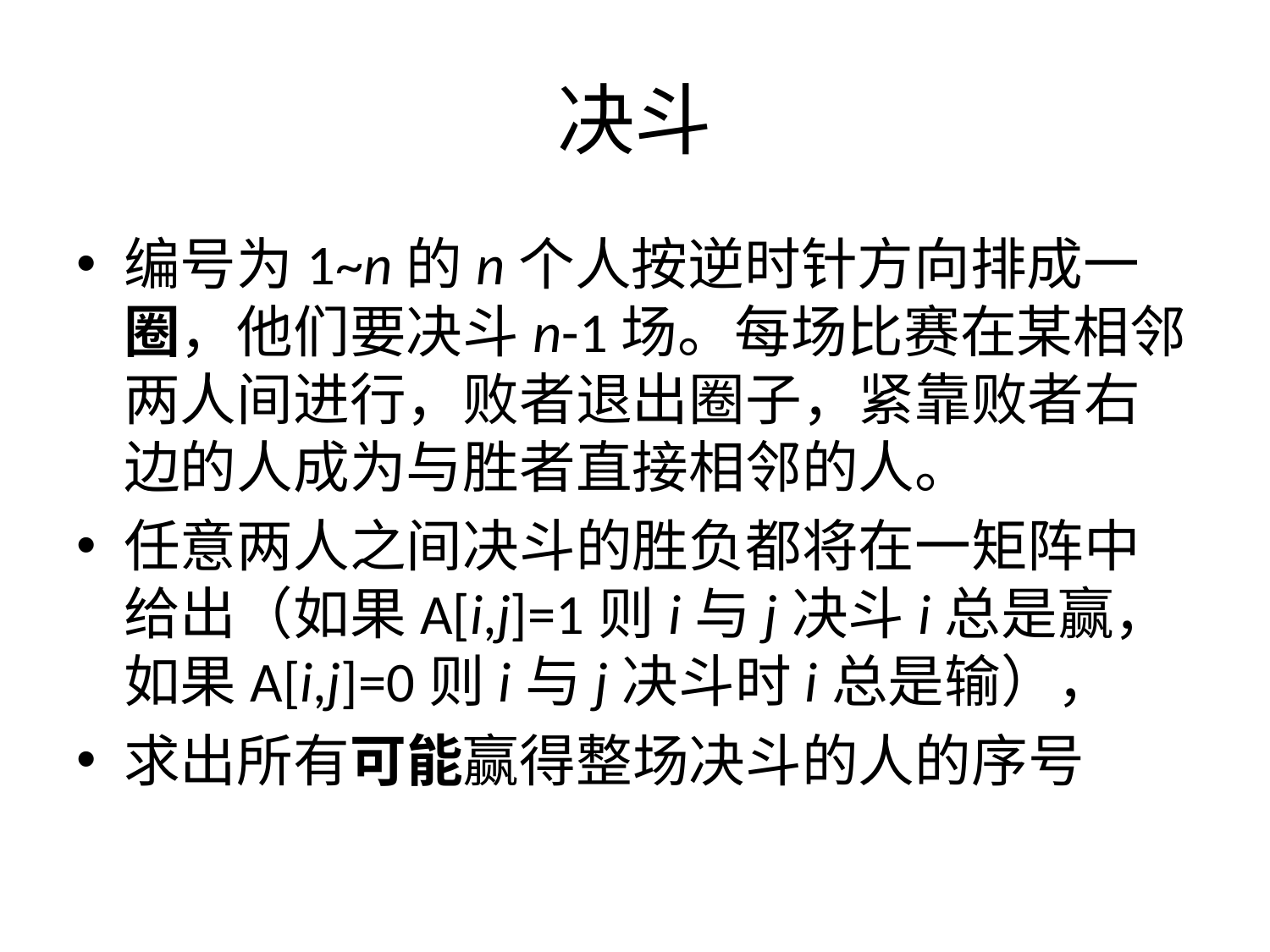

# 决斗
编号为1~n的n个人按逆时针方向排成一圈，他们要决斗n-1场。每场比赛在某相邻两人间进行，败者退出圈子，紧靠败者右边的人成为与胜者直接相邻的人。
任意两人之间决斗的胜负都将在一矩阵中给出（如果A[i,j]=1则i与j决斗i总是赢，如果A[i,j]=0则i与j决斗时i总是输），
求出所有可能赢得整场决斗的人的序号